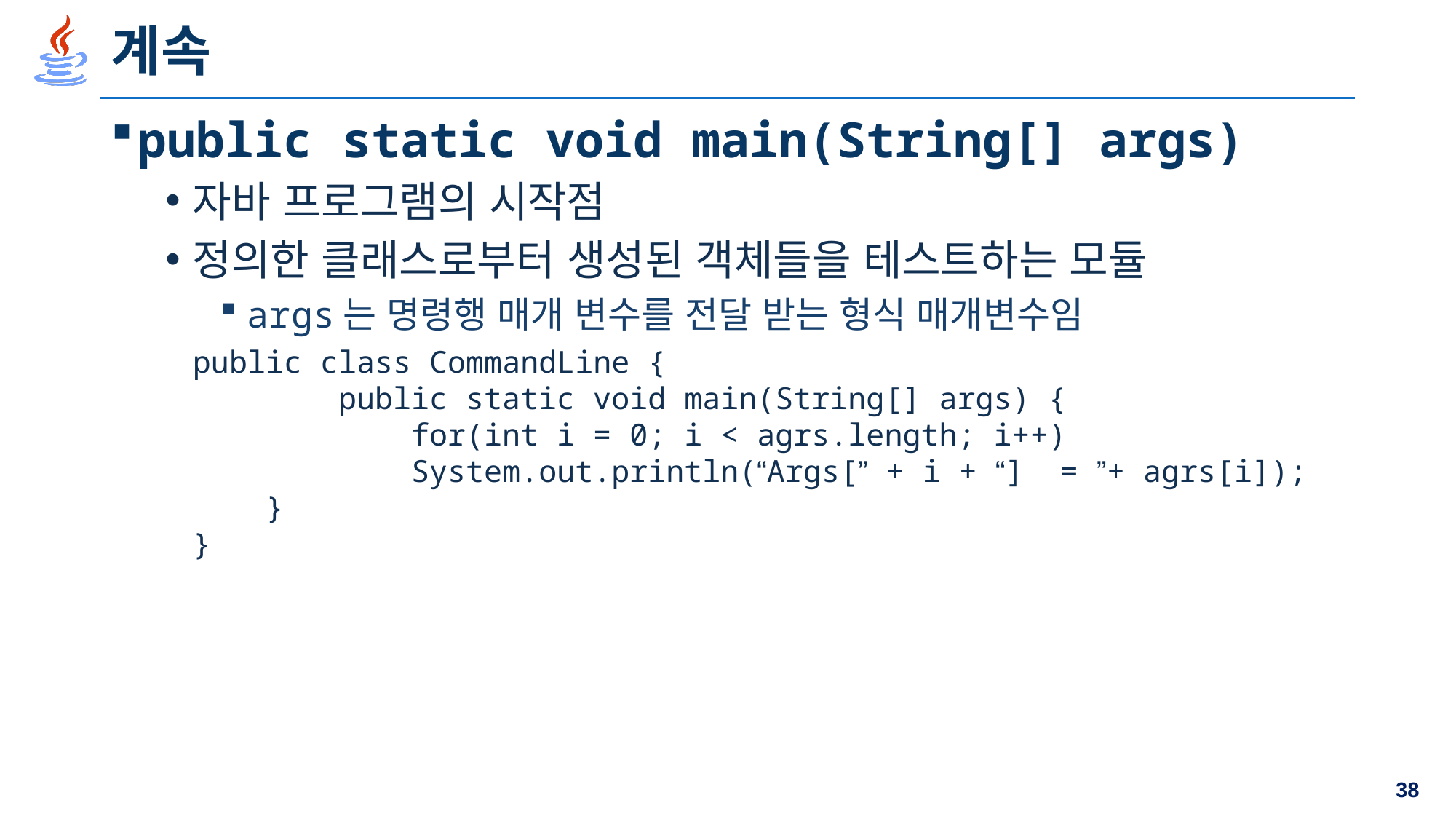

# 계속
public static void main(String[] args)
자바 프로그램의 시작점
정의한 클래스로부터 생성된 객체들을 테스트하는 모듈
args는 명령행 매개 변수를 전달 받는 형식 매개변수임
	public class CommandLine {
	  public static void main(String[] args) {
	      for(int i = 0; i < agrs.length; i++)
            System.out.println(“Args[” + i + “]  = ”+ agrs[i]);
    }
}
38